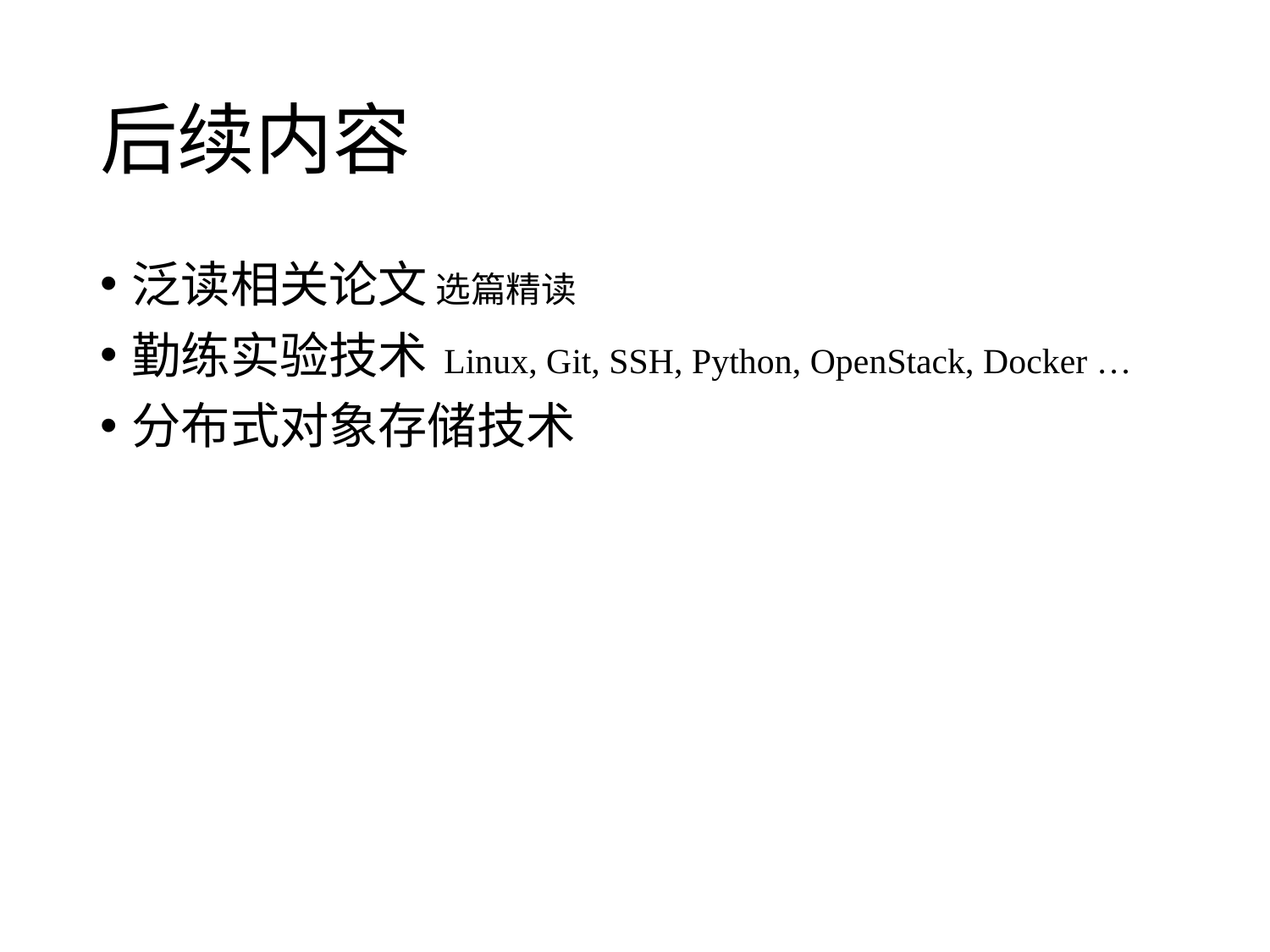

# 后续内容
泛读相关论文 选篇精读
勤练实验技术 Linux, Git, SSH, Python, OpenStack, Docker …
分布式对象存储技术
背景
背景